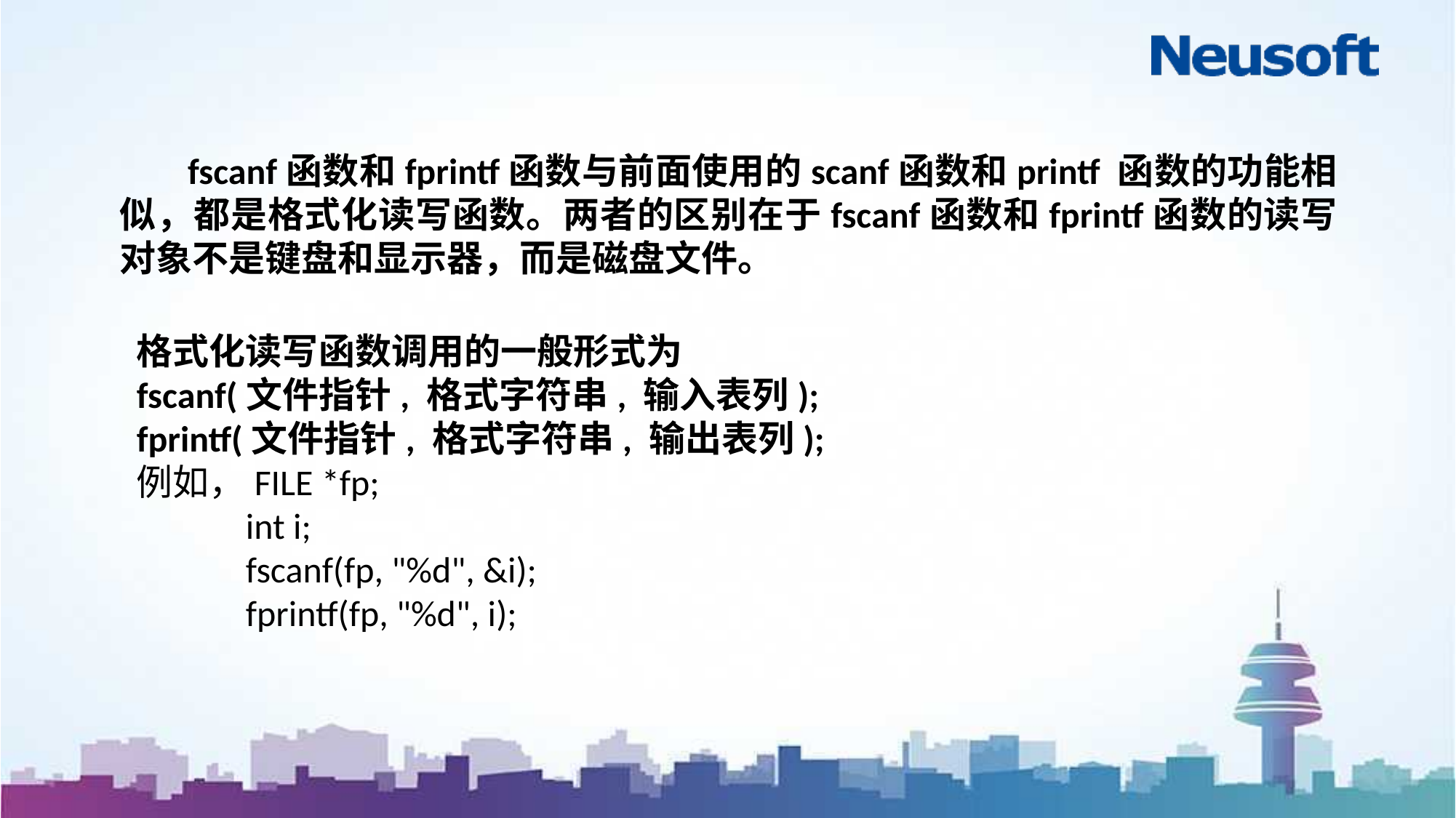

fscanf函数和fprintf函数与前面使用的scanf函数和printf 函数的功能相似，都是格式化读写函数。两者的区别在于fscanf函数和fprintf函数的读写对象不是键盘和显示器，而是磁盘文件。
格式化读写函数调用的一般形式为
fscanf(文件指针, 格式字符串, 输入表列);
fprintf(文件指针, 格式字符串, 输出表列);
例如，FILE *fp;
	int i;
	fscanf(fp, "%d", &i);
	fprintf(fp, "%d", i);